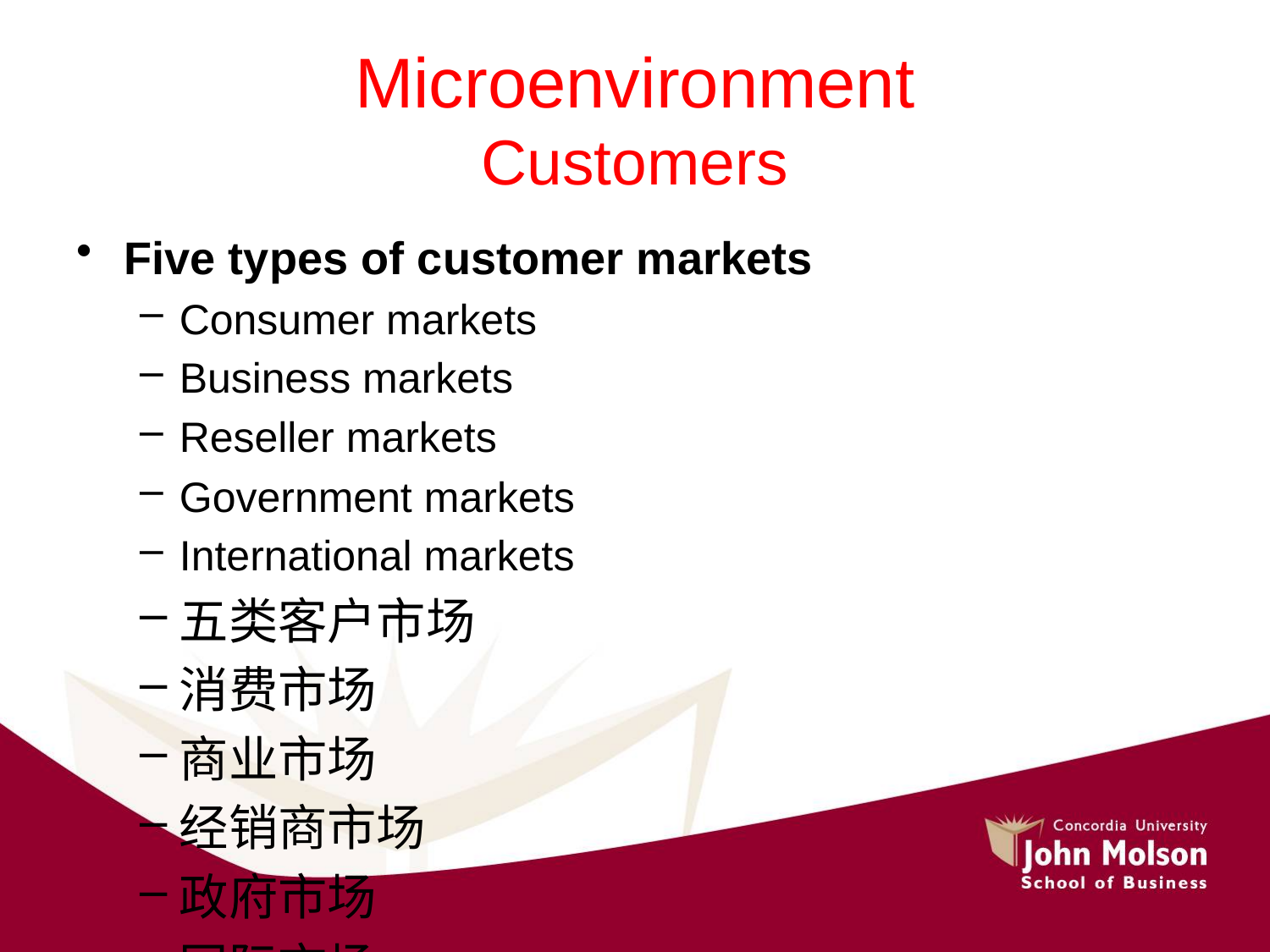

# Microenvironment Customers
Five types of customer markets
Consumer markets
Business markets
Reseller markets
Government markets
International markets
五类客户市场
消费市场
商业市场
经销商市场
政府市场
国际市场